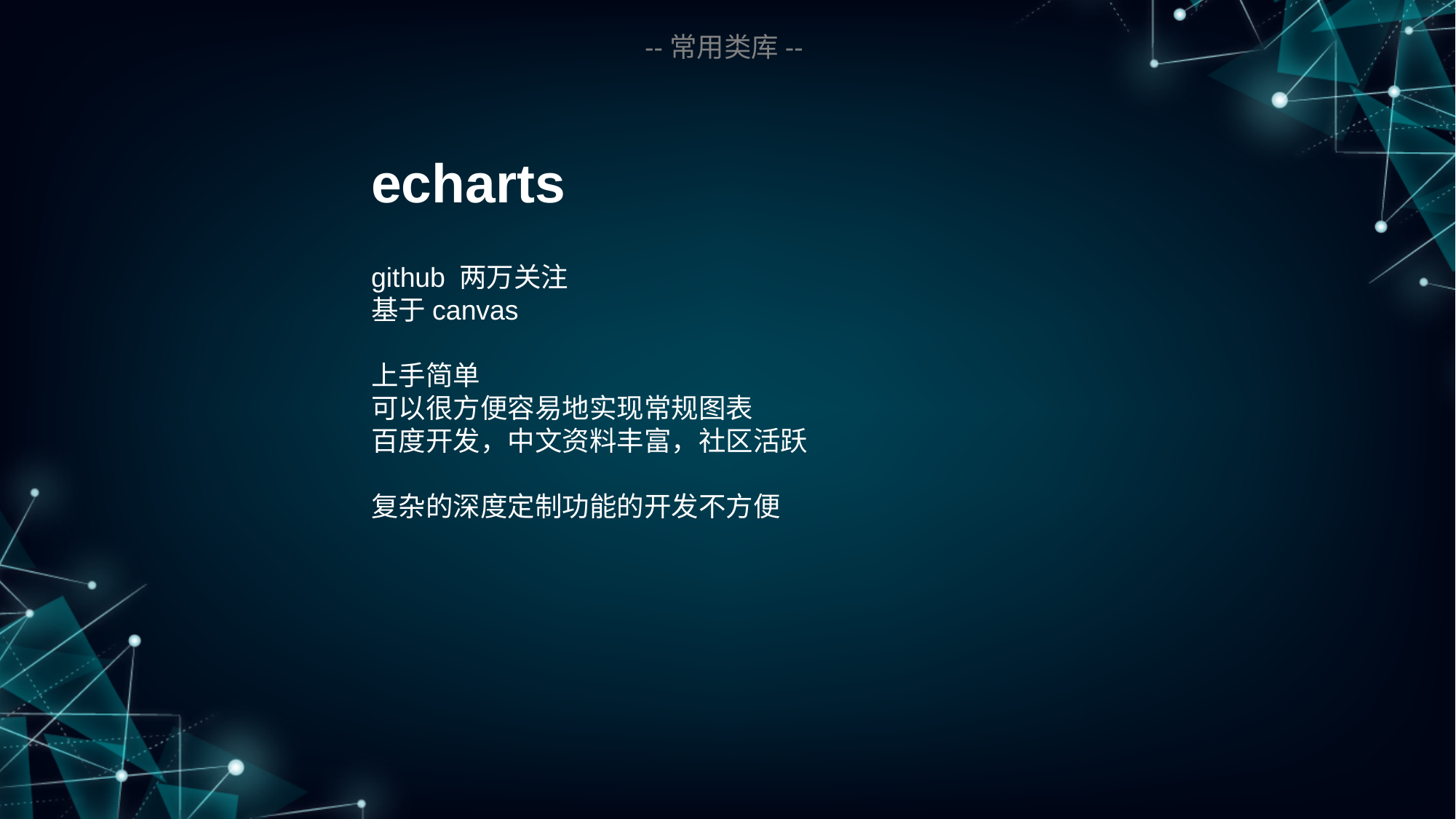

--常用类库--
echarts
github 两万关注
基于canvas

上手简单
可以很方便容易地实现常规图表
百度开发，中文资料丰富，社区活跃

复杂的深度定制功能的开发不方便